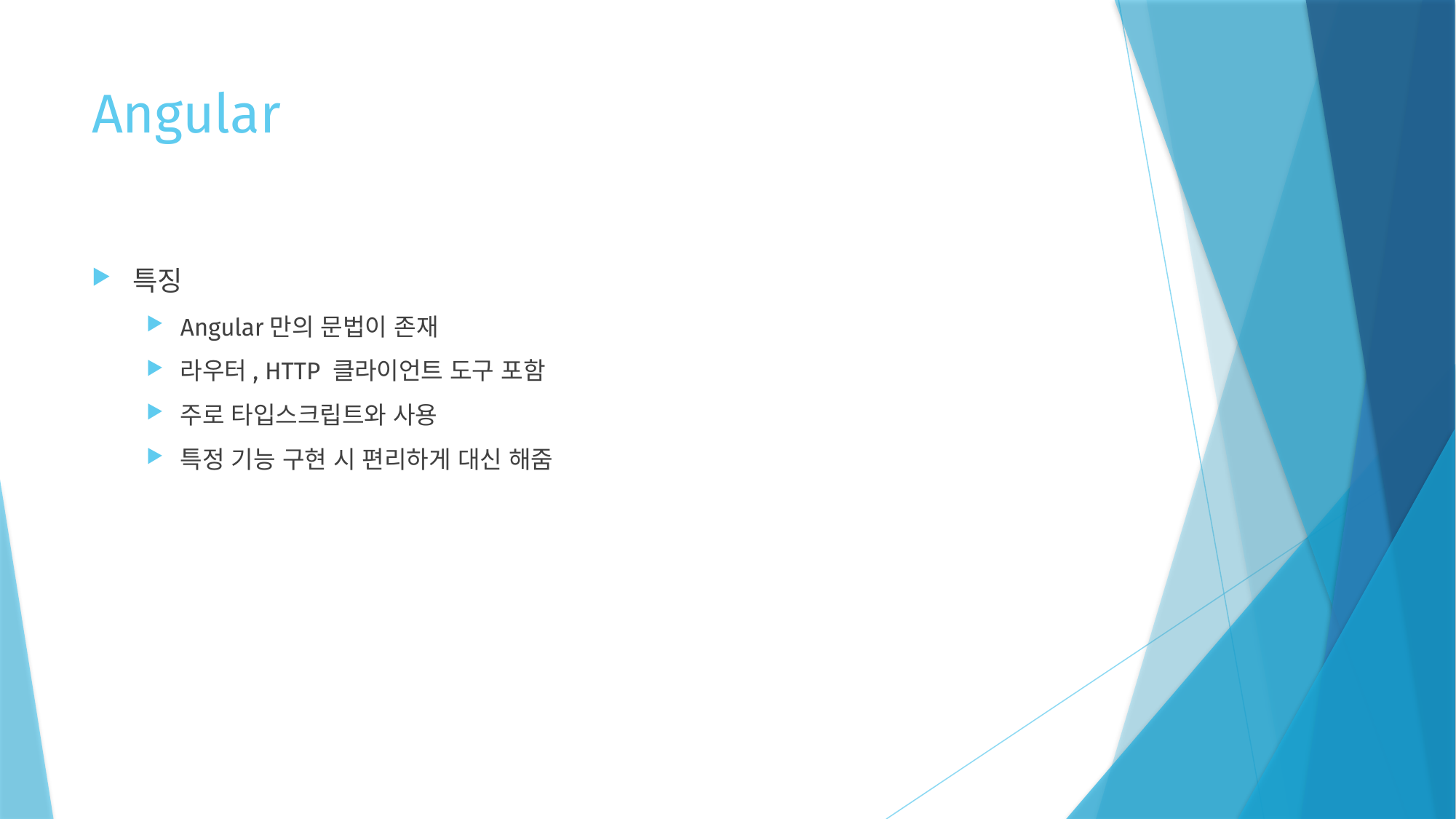

# Angular
특징
Angular만의 문법이 존재
라우터, HTTP 클라이언트 도구 포함
주로 타입스크립트와 사용
특정 기능 구현 시 편리하게 대신 해줌